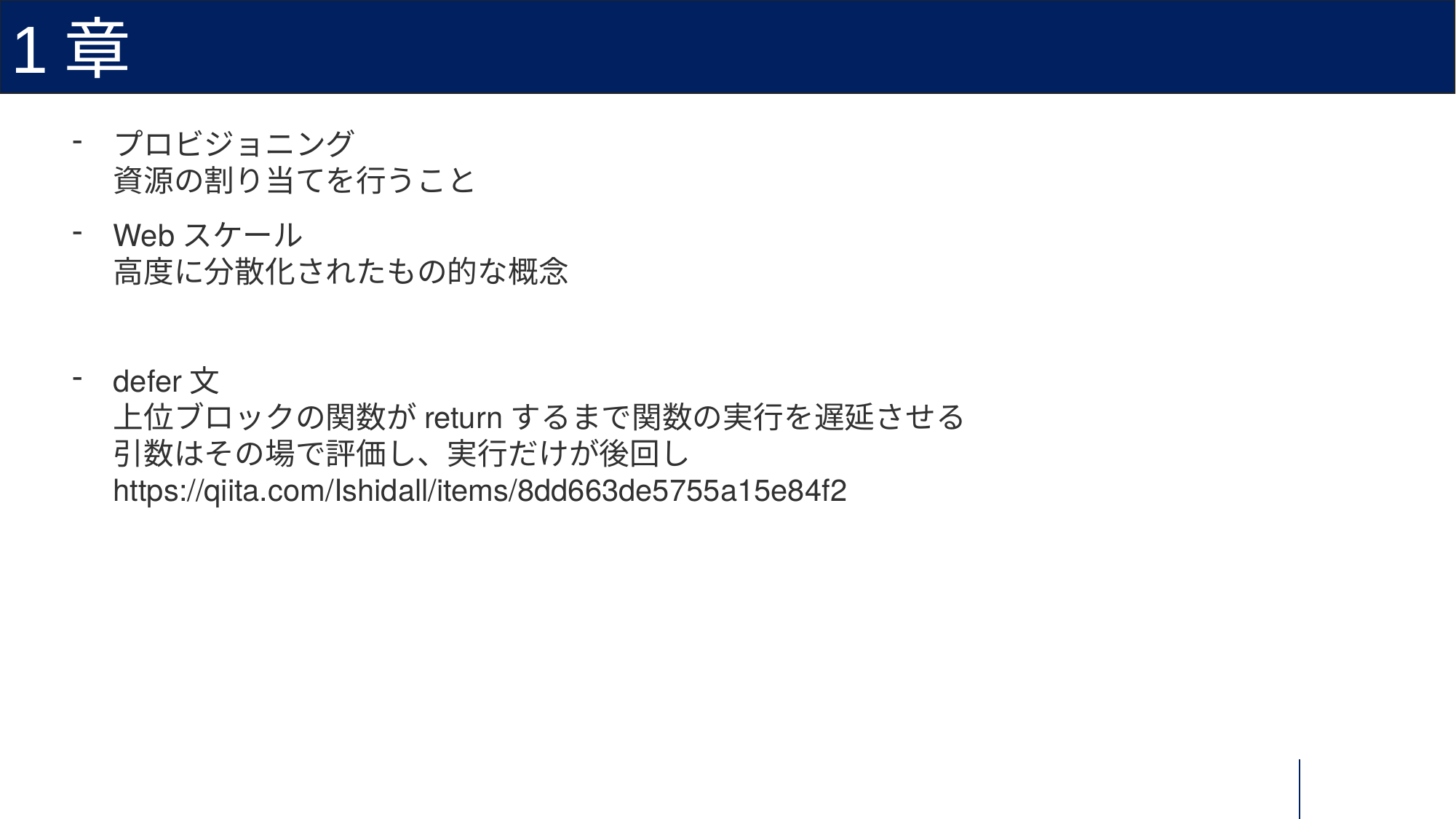

# 1章
プロビジョニング
資源の割り当てを行うこと
Webスケール
高度に分散化されたもの的な概念

defer文
上位ブロックの関数がreturnするまで関数の実行を遅延させる
引数はその場で評価し、実行だけが後回し
https://qiita.com/Ishidall/items/8dd663de5755a15e84f2